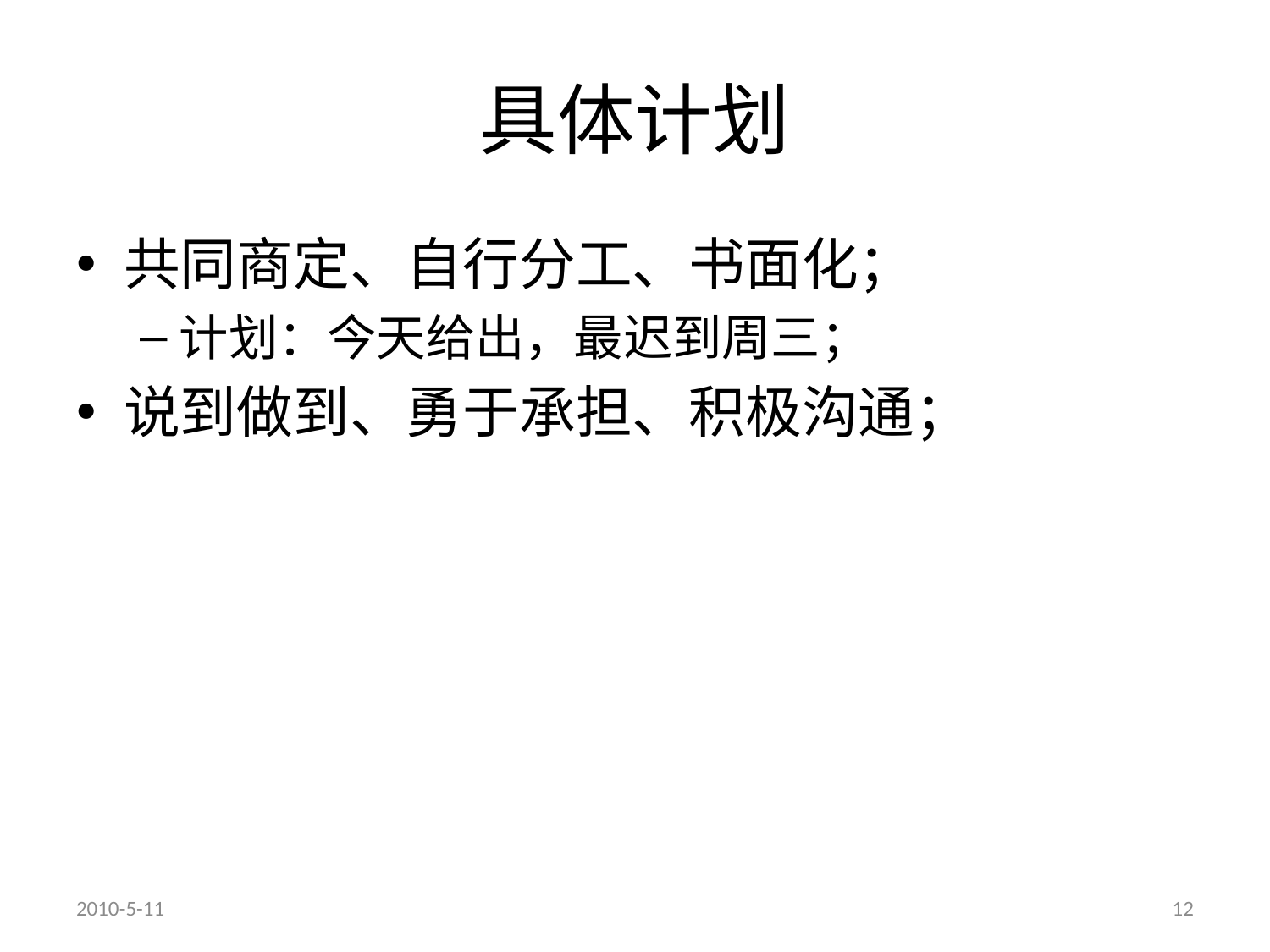

# 具体计划
共同商定、自行分工、书面化；
计划：今天给出，最迟到周三；
说到做到、勇于承担、积极沟通；

2010-5-11
12